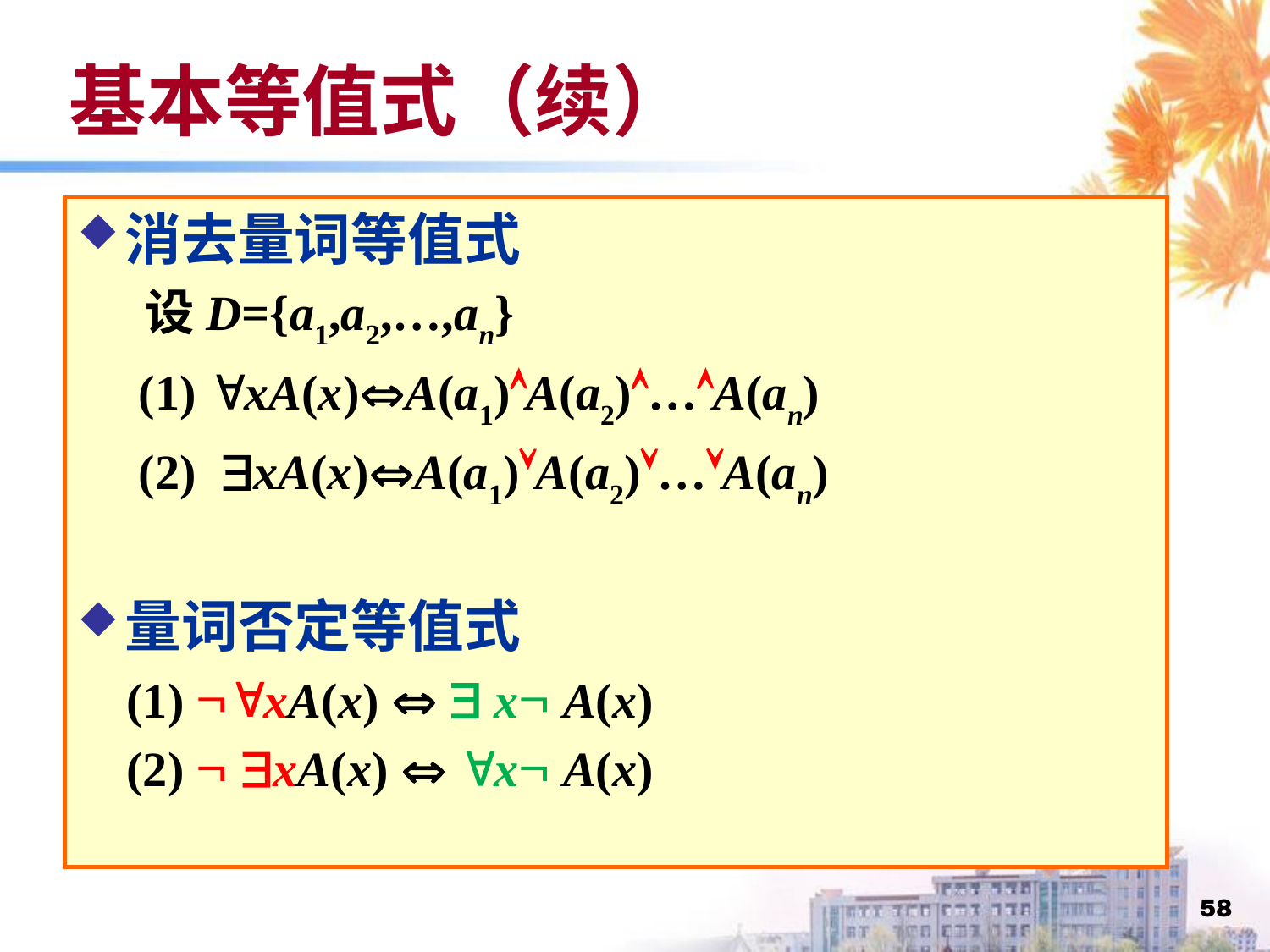

基本等值式（续）
消去量词等值式
     设D={a1,a2,…,an}
     (1) ∀xA(x)⇔A(a1)∧A(a2)∧…∧A(an)
     (2)  ∃xA(x)⇔A(a1)∨A(a2)∨…∨A(an)

量词否定等值式
    (1) ¬∀xA(x) ⇔ ∃ x¬ A(x)
    (2) ¬ ∃xA(x) ⇔ ∀x¬ A(x)
58